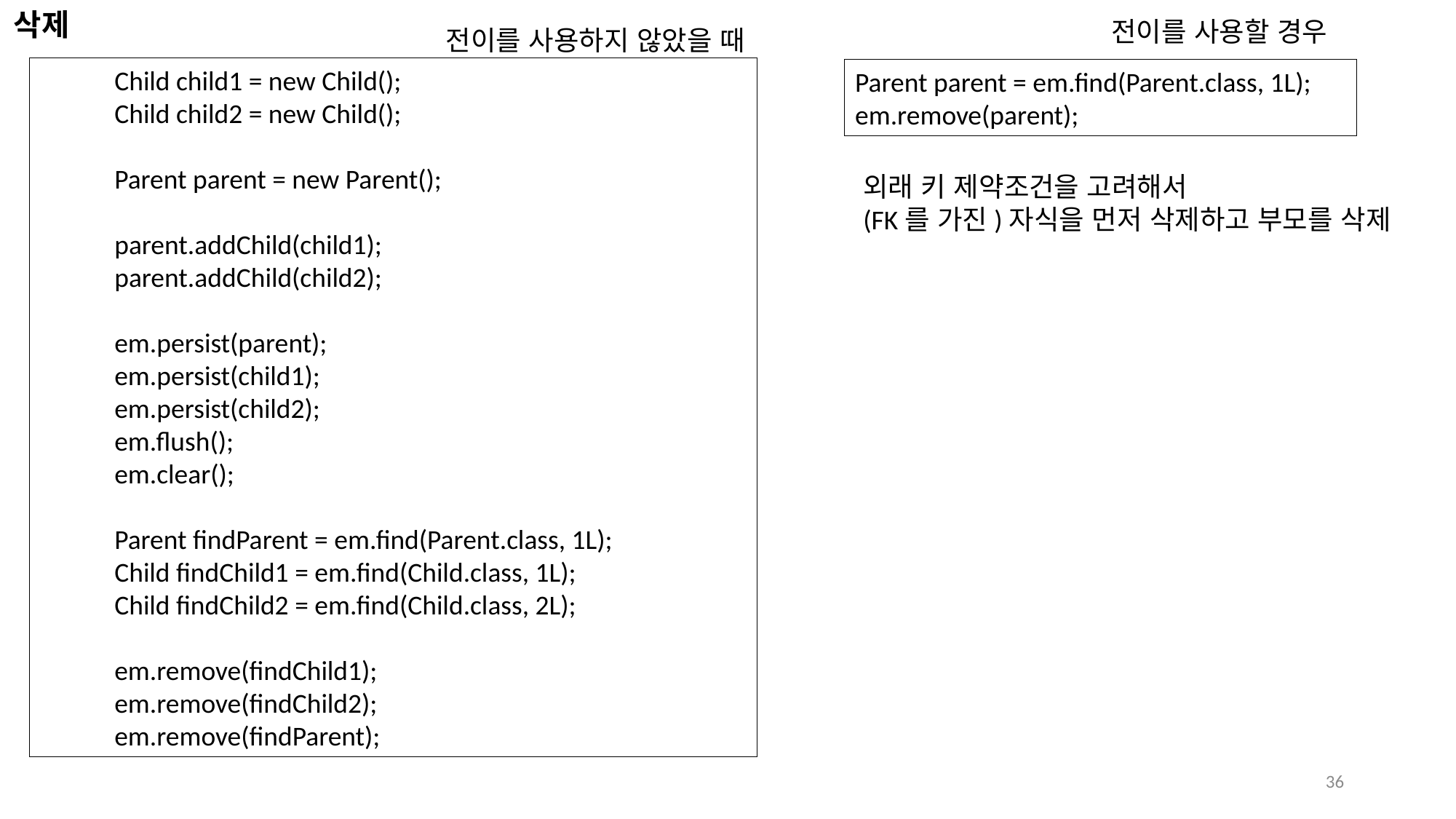

삭제
전이를 사용할 경우
전이를 사용하지 않았을 때
            Child child1 = new Child();
            Child child2 = new Child();

            Parent parent = new Parent();

            parent.addChild(child1);
            parent.addChild(child2);

            em.persist(parent);
            em.persist(child1);
            em.persist(child2);
            em.flush();
            em.clear();

            Parent findParent = em.find(Parent.class, 1L);
            Child findChild1 = em.find(Child.class, 1L);
            Child findChild2 = em.find(Child.class, 2L);

            em.remove(findChild1);
            em.remove(findChild2);
            em.remove(findParent);
Parent parent = em.find(Parent.class, 1L);
em.remove(parent);
외래 키 제약조건을 고려해서
(FK를 가진)자식을 먼저 삭제하고 부모를 삭제
36